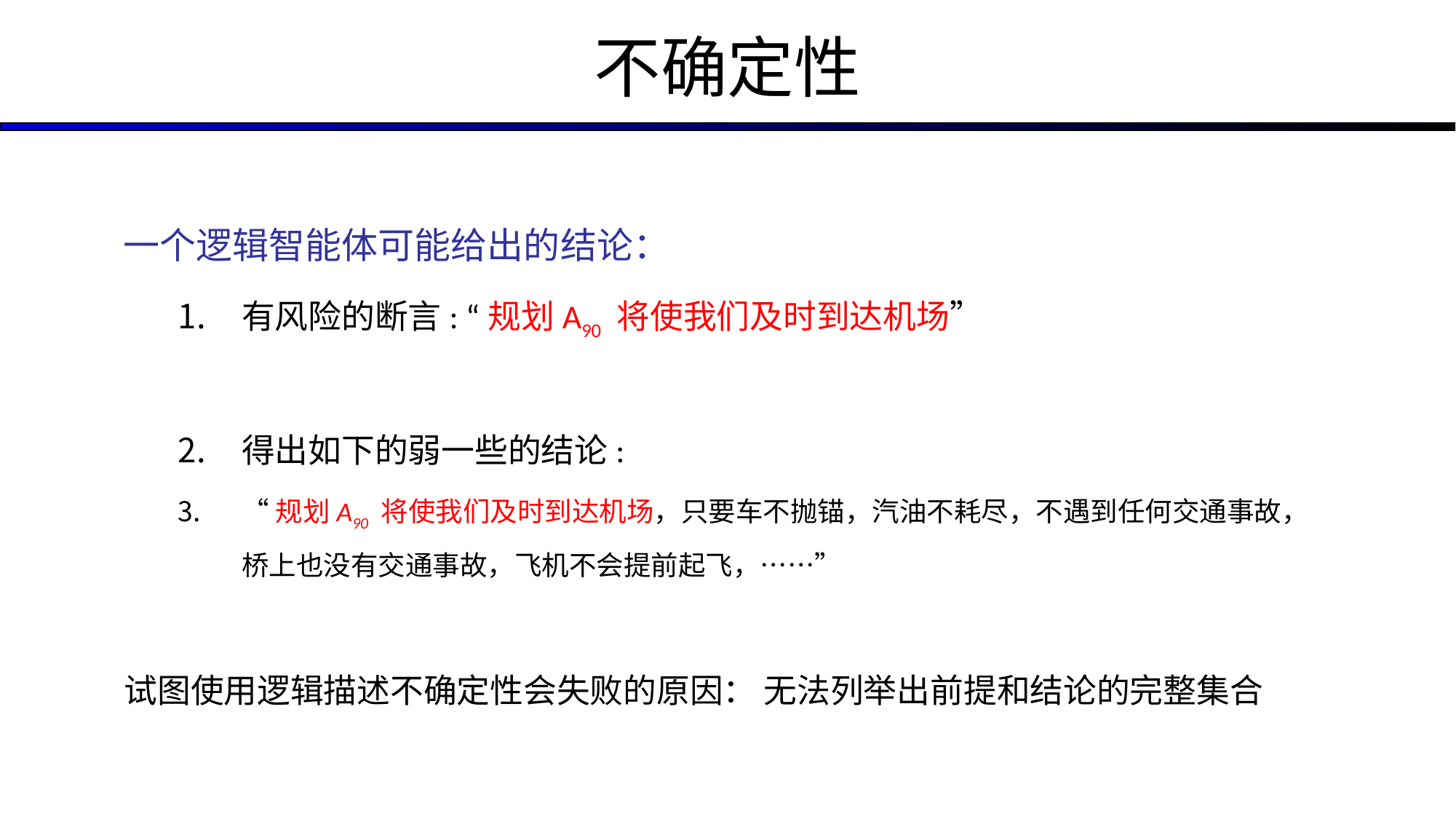

# 不确定性

一个逻辑智能体可能给出的结论：
有风险的断言: “规划A90 将使我们及时到达机场”

得出如下的弱一些的结论:
“规划A90 将使我们及时到达机场，只要车不抛锚，汽油不耗尽，不遇到任何交通事故，桥上也没有交通事故，飞机不会提前起飞，……”

试图使用逻辑描述不确定性会失败的原因： 无法列举出前提和结论的完整集合